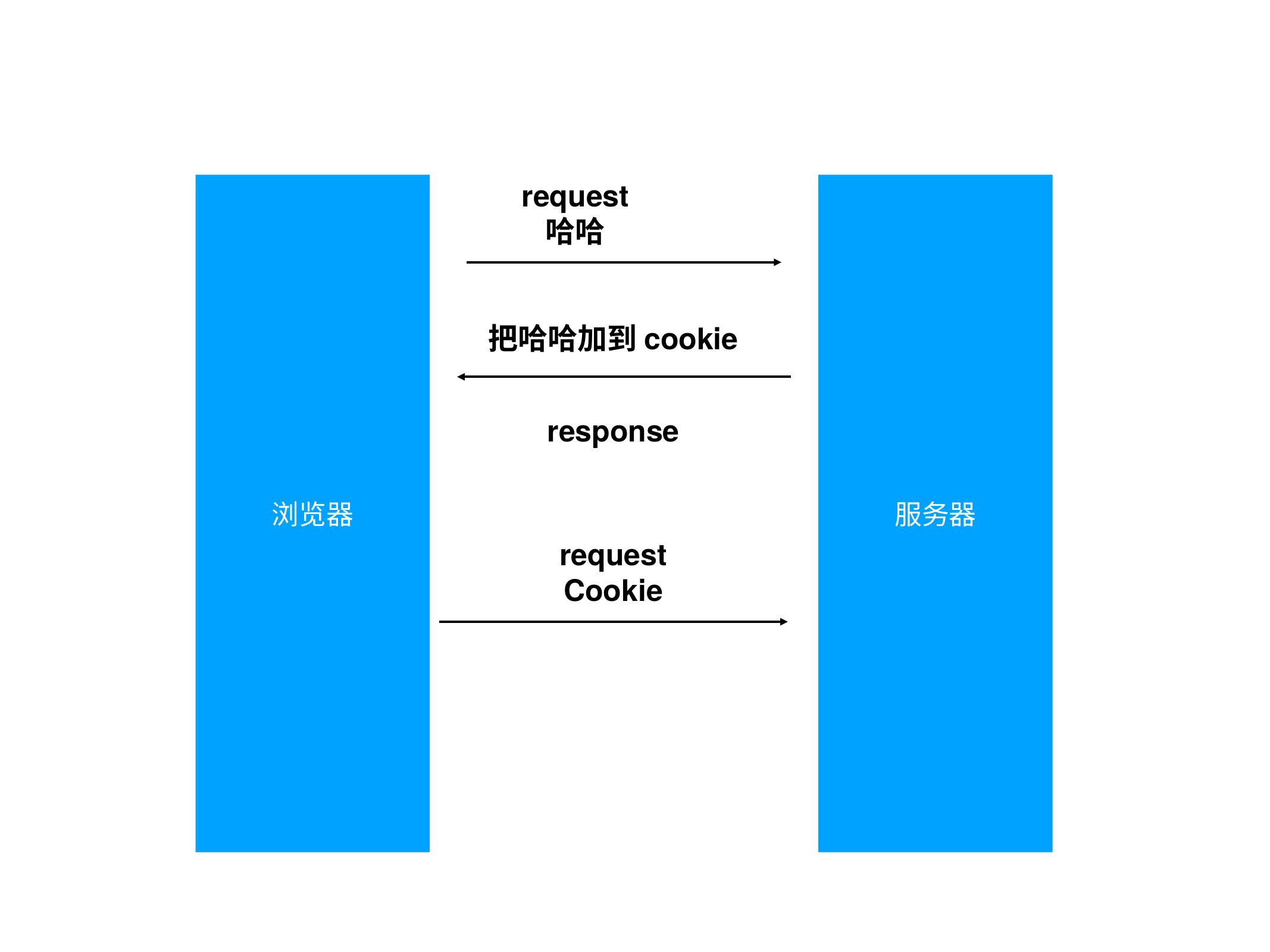

request
哈哈
浏览器
服务器

把哈哈加到cookie

response
request
Cookie